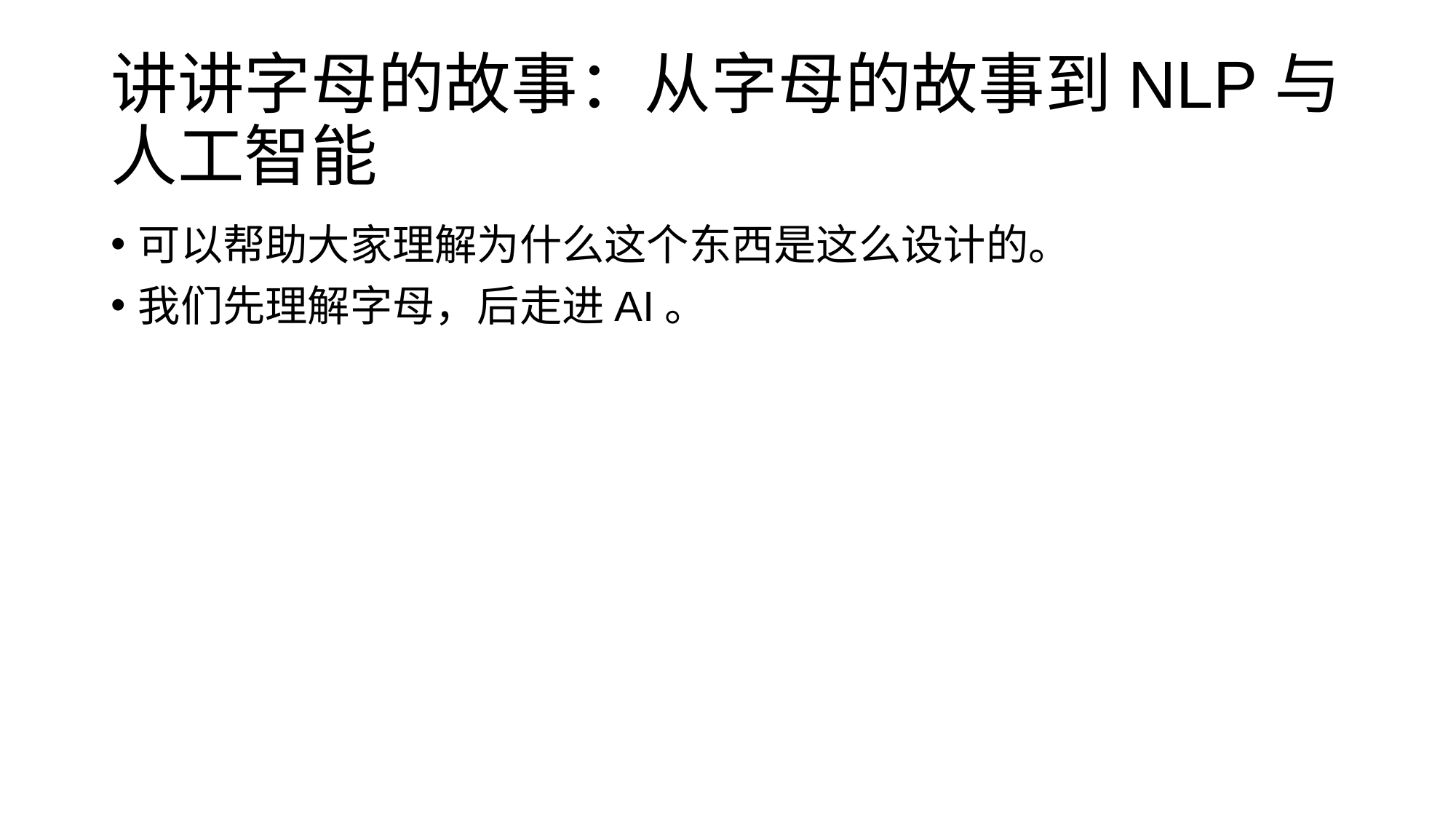

# 讲讲字母的故事：从字母的故事到NLP与人工智能
可以帮助大家理解为什么这个东西是这么设计的。
我们先理解字母，后走进AI。